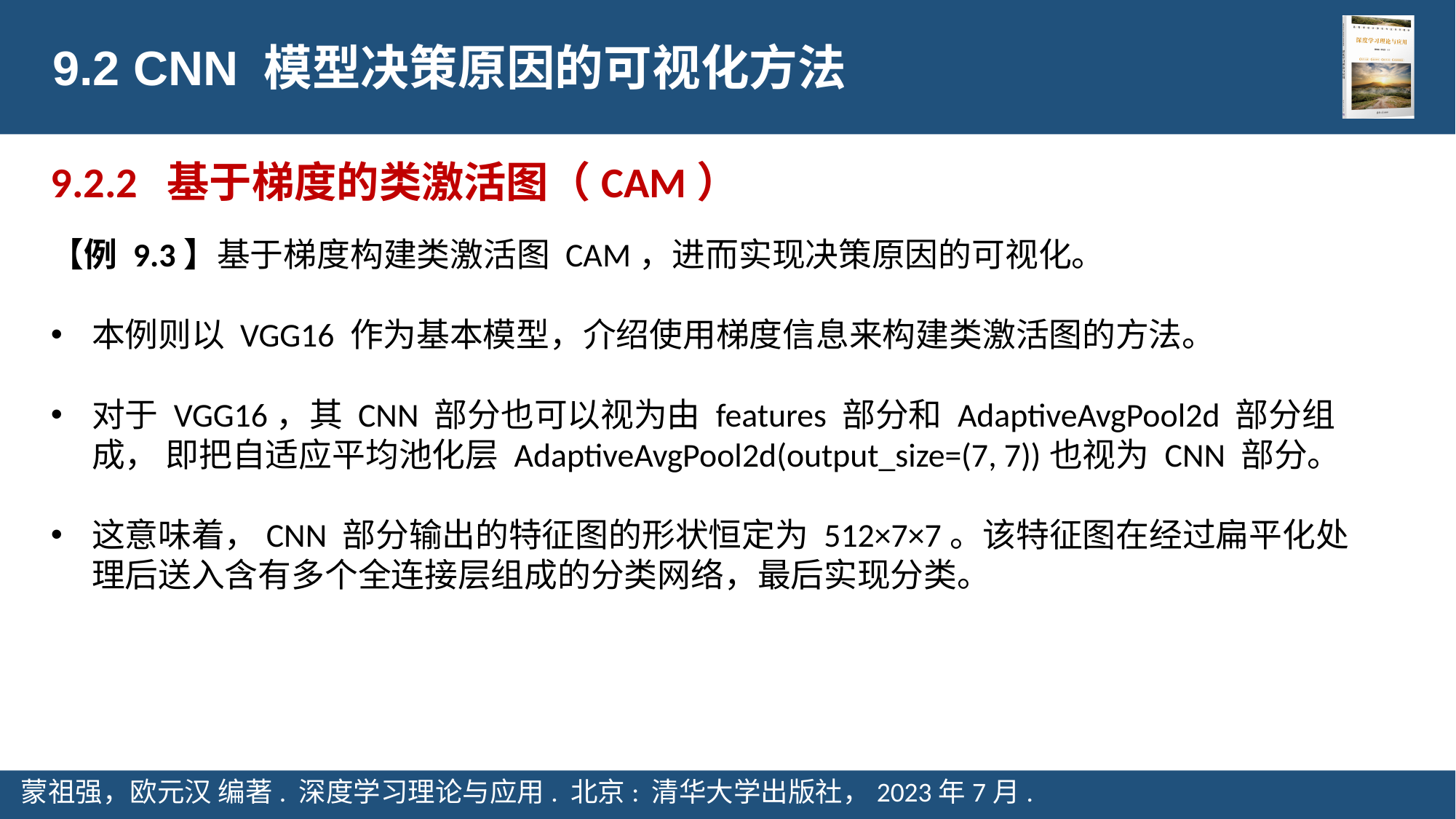

9.2 CNN 模型决策原因的可视化方法
9.2.2  基于梯度的类激活图（CAM）
【例 9.3】基于梯度构建类激活图 CAM，进而实现决策原因的可视化。

本例则以 VGG16 作为基本模型，介绍使用梯度信息来构建类激活图的方法。

对于 VGG16，其 CNN 部分也可以视为由 features 部分和 AdaptiveAvgPool2d 部分组成， 即把自适应平均池化层 AdaptiveAvgPool2d(output_size=(7, 7))也视为 CNN 部分。

这意味着，CNN 部分输出的特征图的形状恒定为 512×7×7。该特征图在经过扁平化处理后送入含有多个全连接层组成的分类网络，最后实现分类。